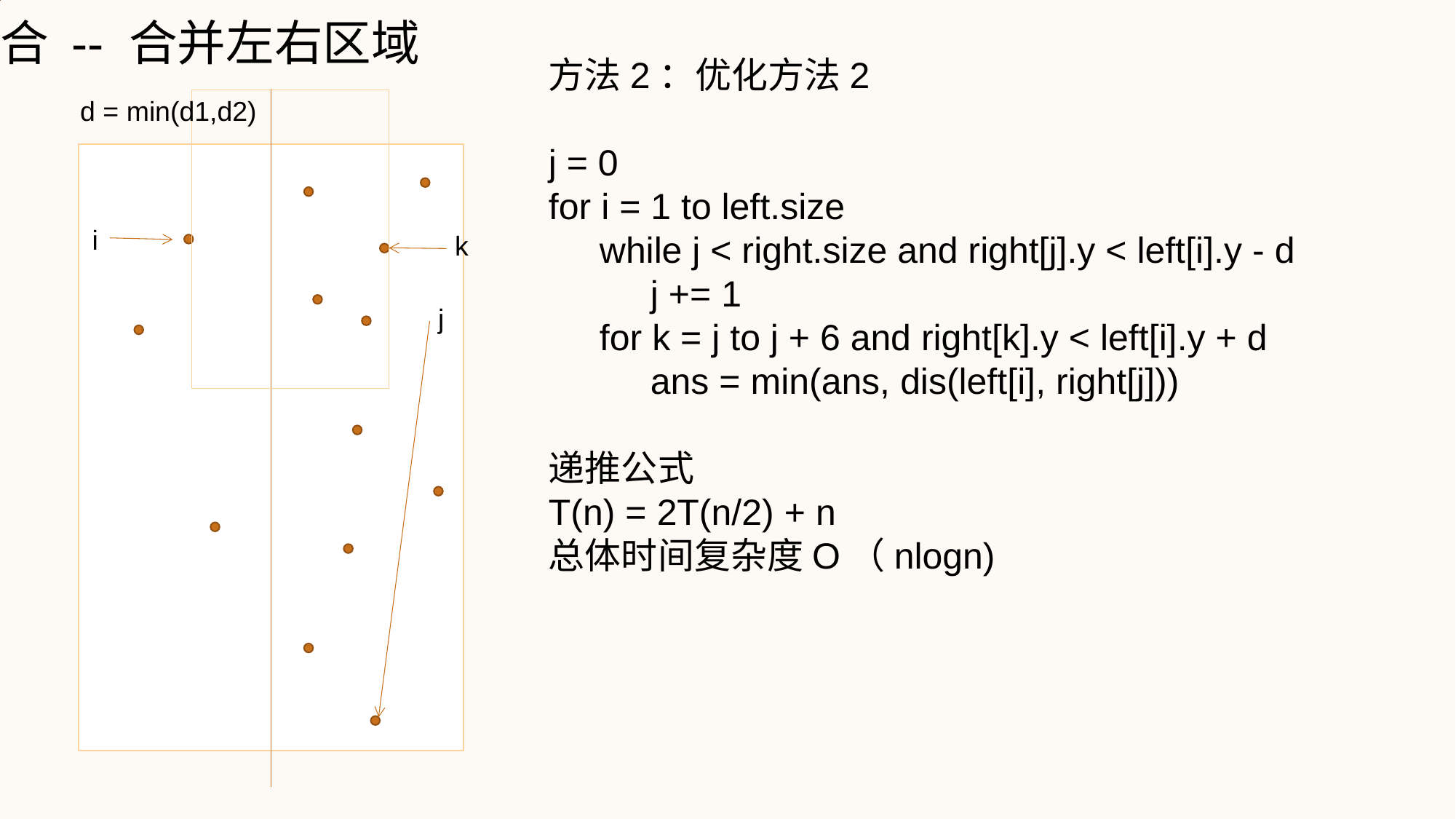

合 -- 合并左右区域
方法2：优化方法2

j = 0
for i = 1 to left.size
     while j < right.size and right[j].y < left[i].y - d
          j += 1
     for k = j to j + 6 and right[k].y < left[i].y + d
          ans = min(ans, dis(left[i], right[j]))

递推公式
T(n) = 2T(n/2) + n
总体时间复杂度O（nlogn)

d = min(d1,d2)

i
k

j